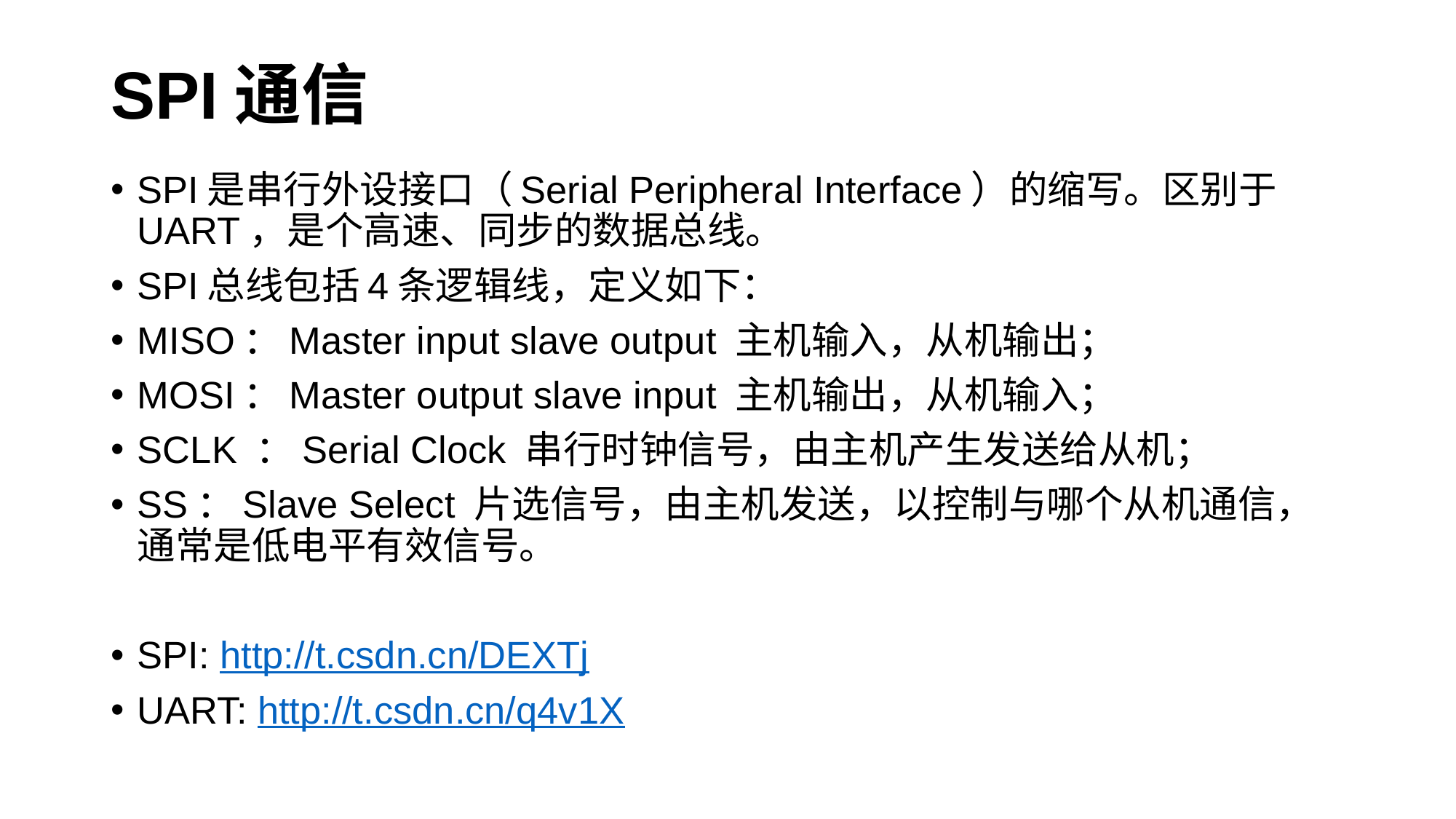

# SPI通信
SPI是串行外设接口（Serial Peripheral Interface）的缩写。区别于UART，是个高速、同步的数据总线。
SPI总线包括4条逻辑线，定义如下：
MISO：Master input slave output 主机输入，从机输出；
MOSI：Master output slave input 主机输出，从机输入；
SCLK ：Serial Clock 串行时钟信号，由主机产生发送给从机；
SS：Slave Select 片选信号，由主机发送，以控制与哪个从机通信，通常是低电平有效信号。

SPI: http://t.csdn.cn/DEXTj
UART: http://t.csdn.cn/q4v1X